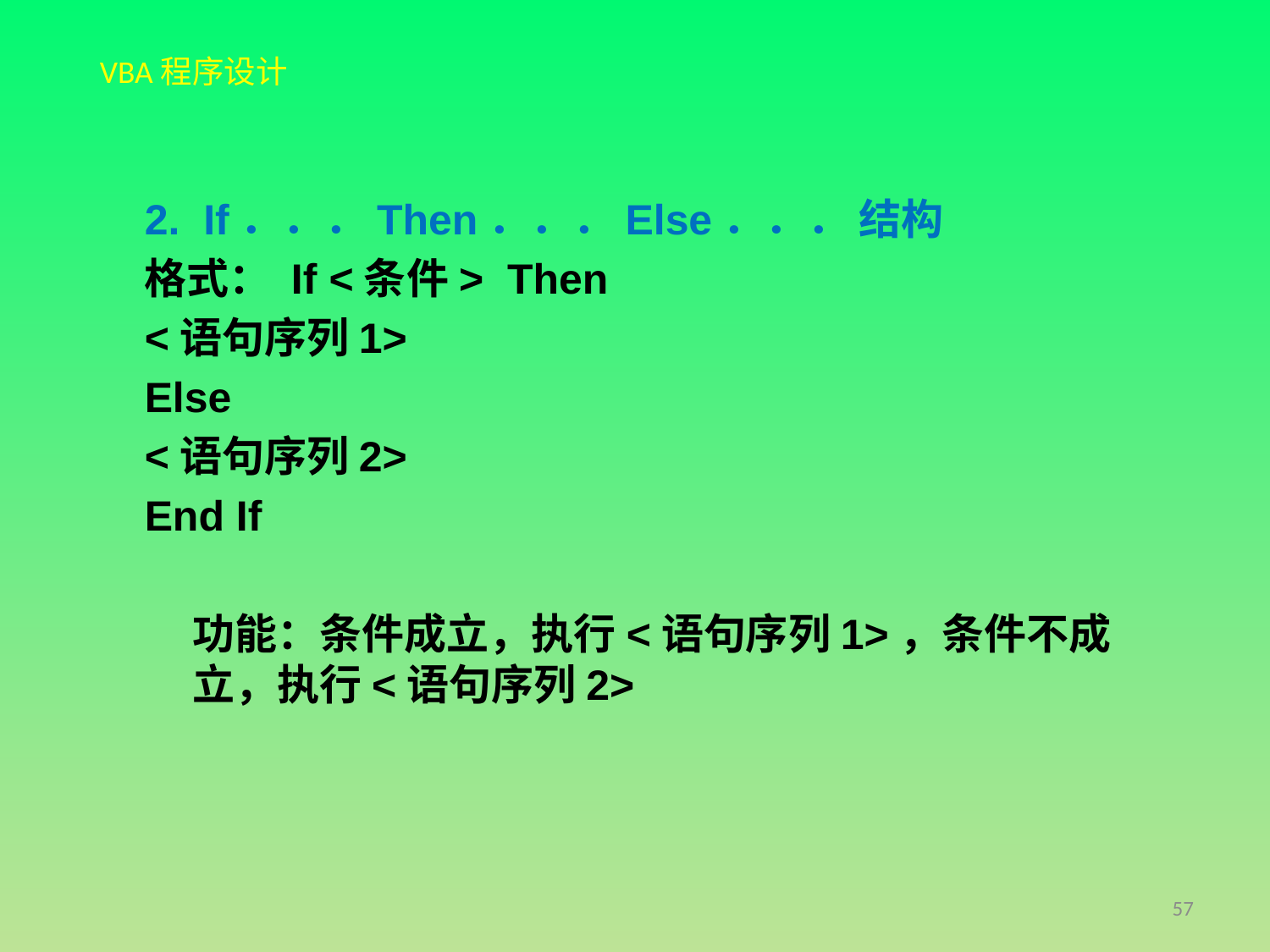

2.  If．．．Then．．．Else．．． 结构
格式： If <条件>  Then
<语句序列1>
Else
<语句序列2>
End If

    功能：条件成立，执行<语句序列1>，条件不成立，执行<语句序列2>
57